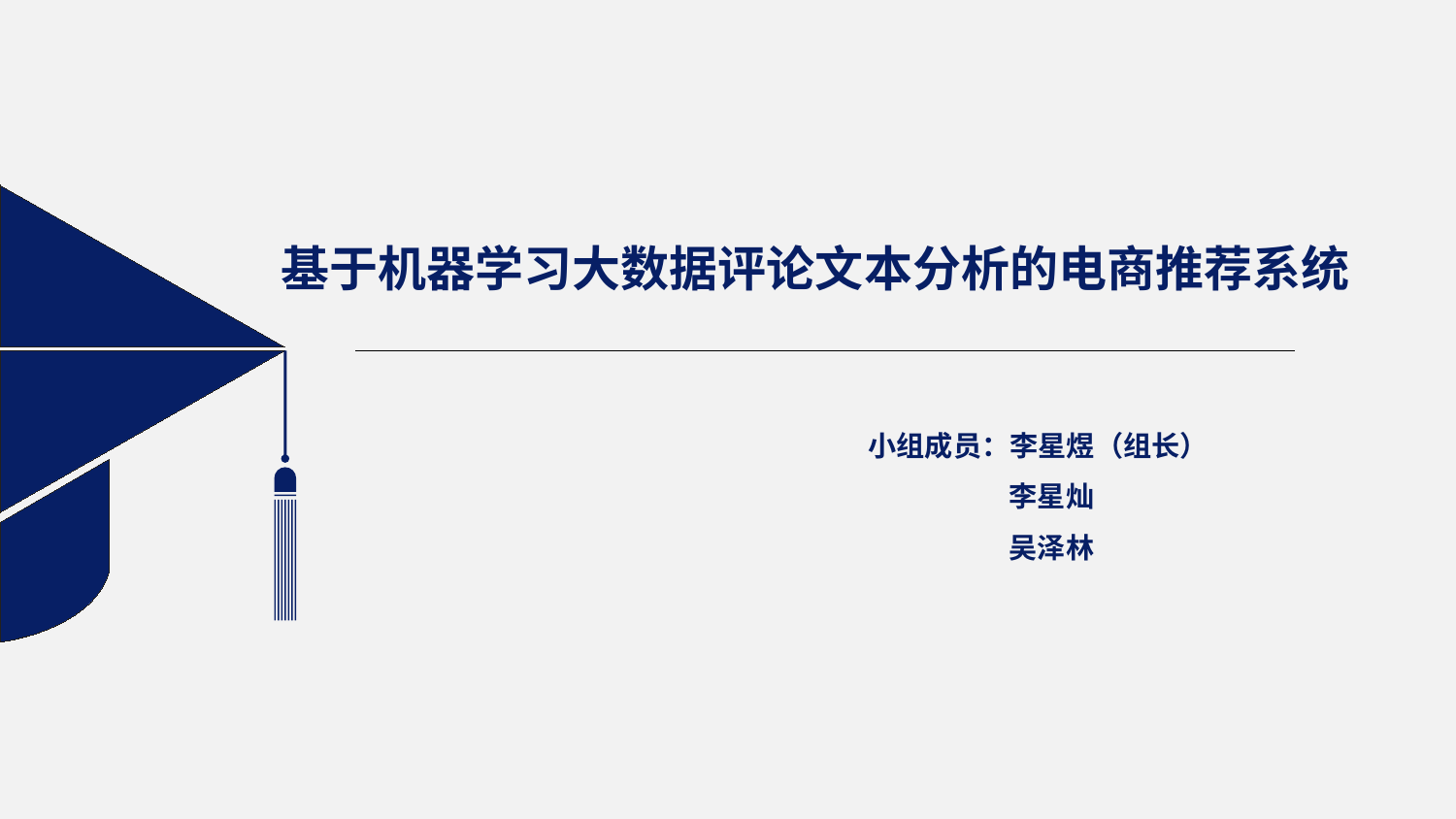

基于机器学习大数据评论文本分析的电商推荐系统

小组成员：李星煜（组长）
   李星灿
   吴泽林